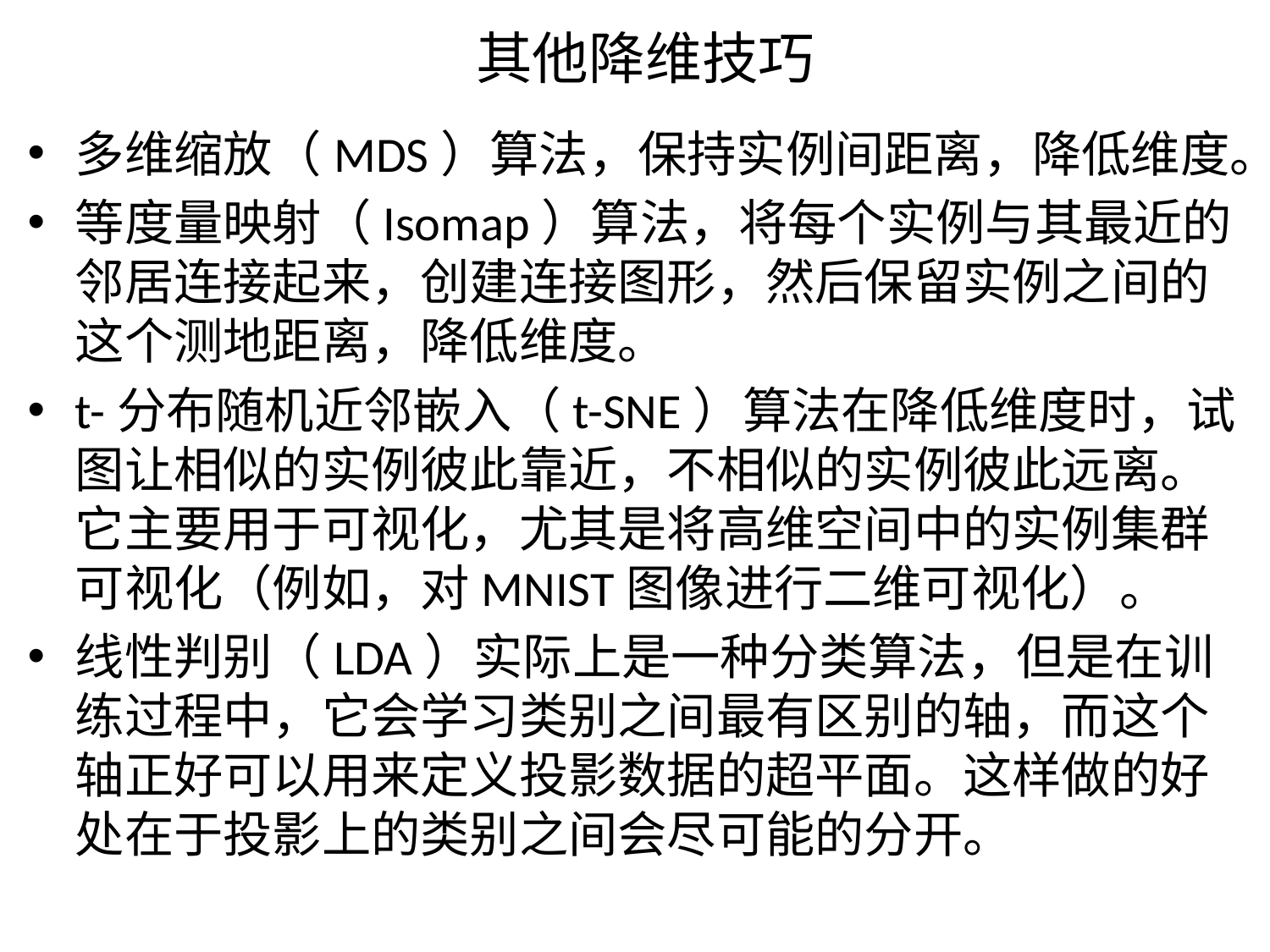

# 其他降维技巧
多维缩放（MDS）算法，保持实例间距离，降低维度。
等度量映射（Isomap）算法，将每个实例与其最近的邻居连接起来，创建连接图形，然后保留实例之间的这个测地距离，降低维度。
t-分布随机近邻嵌入（t-SNE）算法在降低维度时，试图让相似的实例彼此靠近，不相似的实例彼此远离。它主要用于可视化，尤其是将高维空间中的实例集群可视化（例如，对MNIST图像进行二维可视化）。
线性判别（LDA）实际上是一种分类算法，但是在训练过程中，它会学习类别之间最有区别的轴，而这个轴正好可以用来定义投影数据的超平面。这样做的好处在于投影上的类别之间会尽可能的分开。